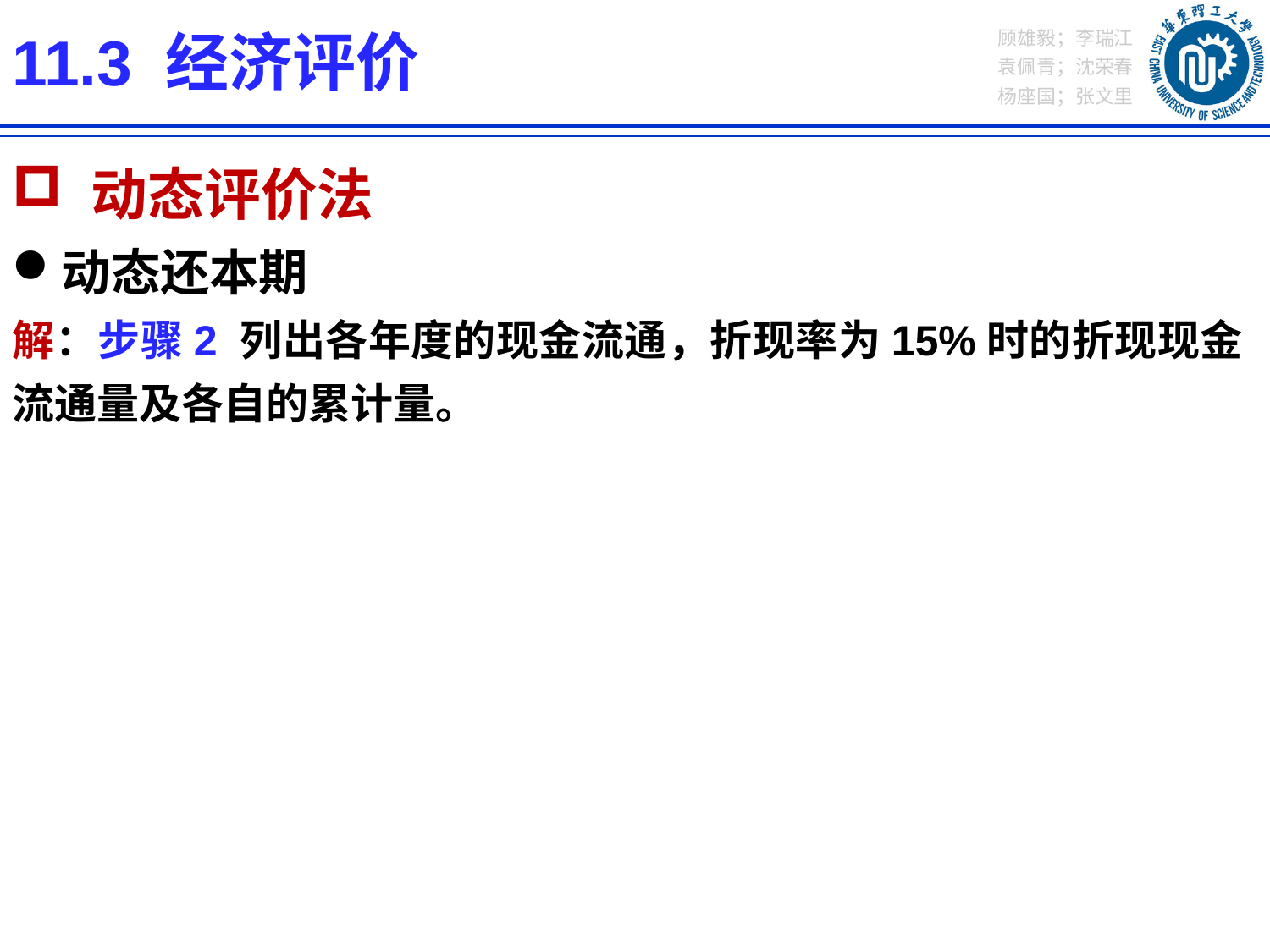

11.3 经济评价
 动态评价法
动态还本期
解：步骤2 列出各年度的现金流通，折现率为15%时的折现现金流通量及各自的累计量。